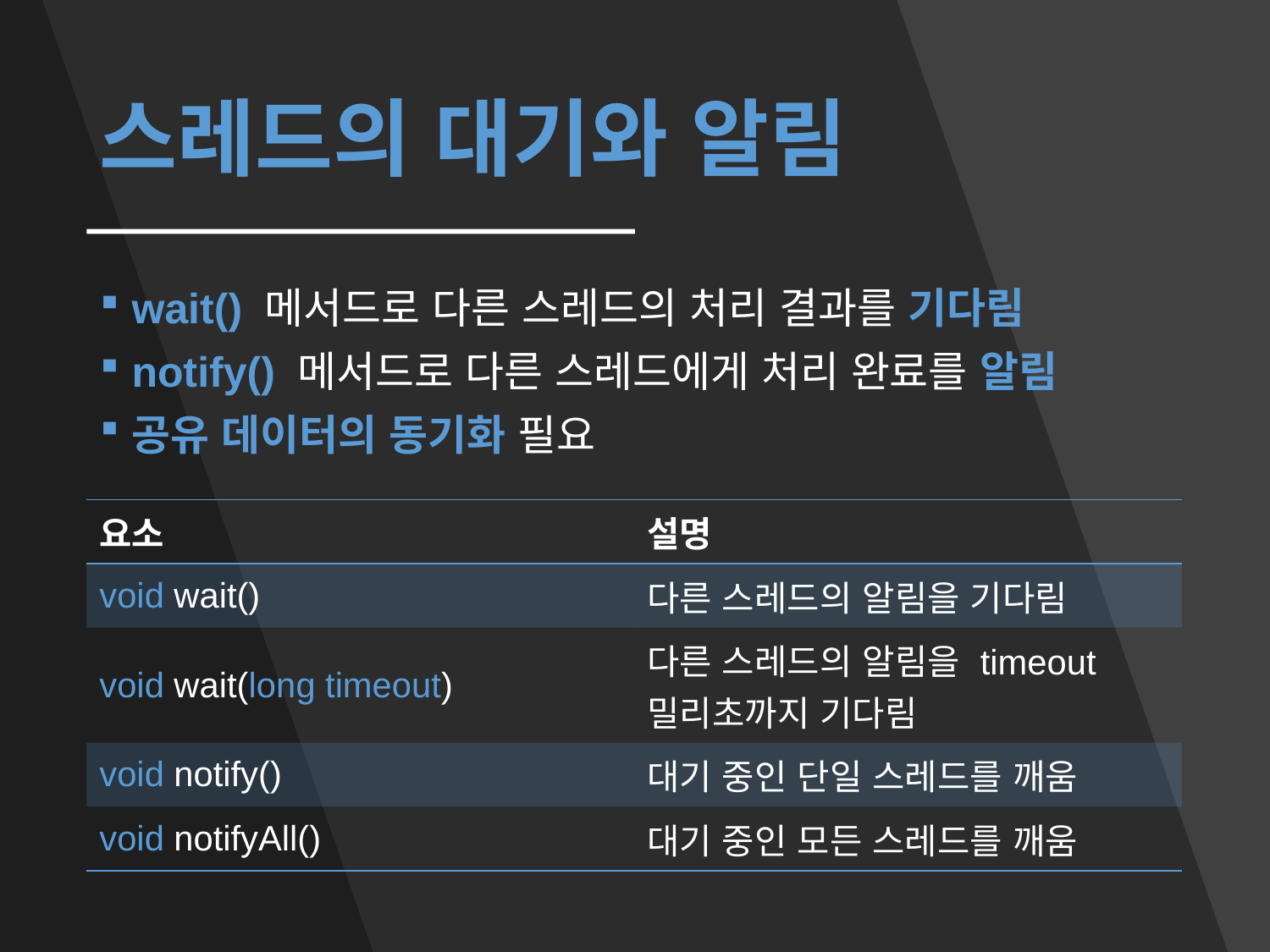

# 스레드의 대기와 알림

wait() 메서드로 다른 스레드의 처리 결과를 기다림
notify() 메서드로 다른 스레드에게 처리 완료를 알림
공유 데이터의 동기화 필요
| 요소 | 설명 |
| --- | --- |
| void wait() | 다른 스레드의 알림을 기다림 |
| void wait(long timeout) | 다른 스레드의 알림을 timeout 밀리초까지 기다림 |
| void notify() | 대기 중인 단일 스레드를 깨움 |
| void notifyAll() | 대기 중인 모든 스레드를 깨움 |